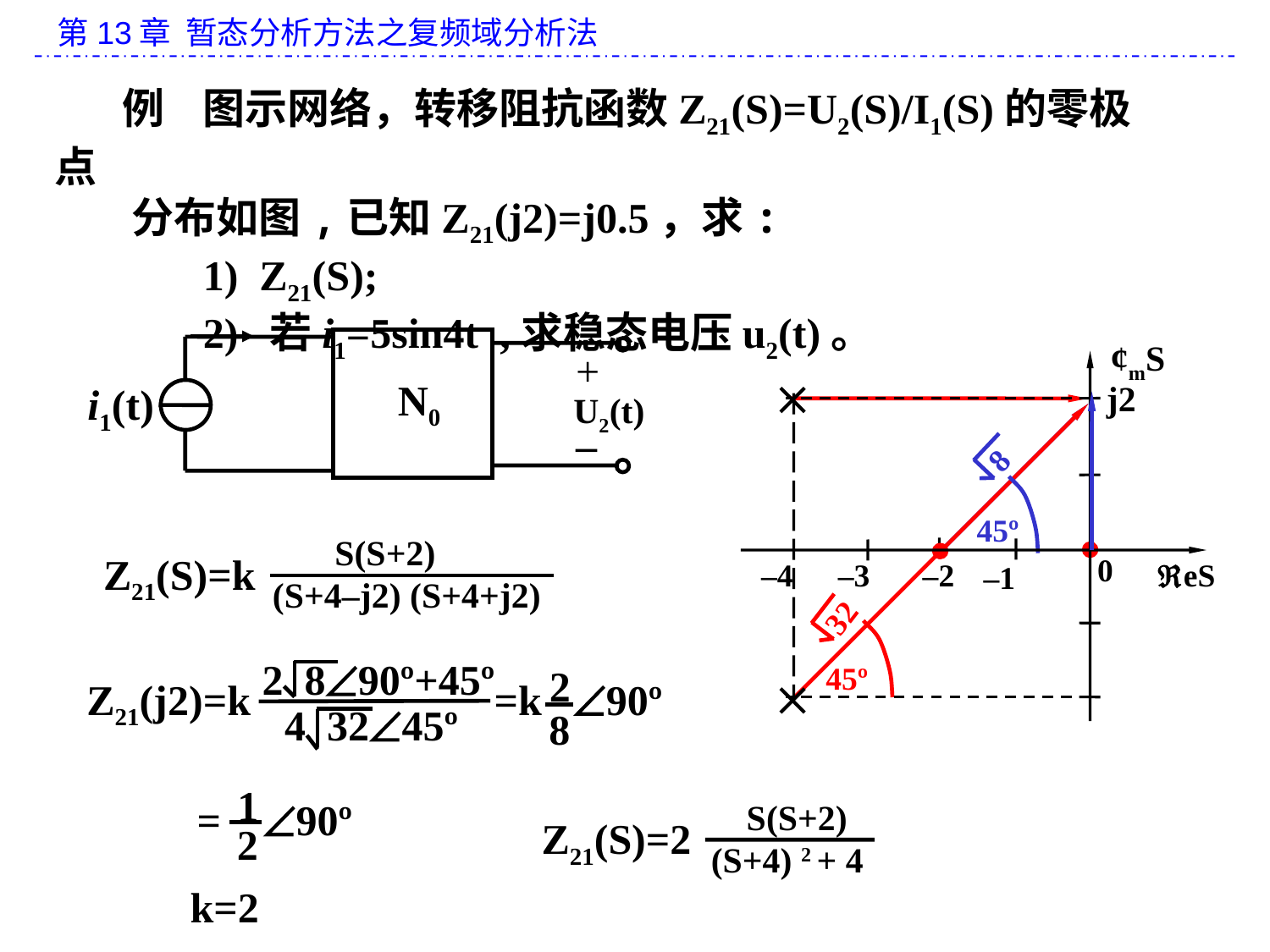

例    图示网络，转移阻抗函数Z21(S)=U2(S)/I1(S)的零极点
       分布如图,已知Z21(j2)=j0.5，求:
              1)  Z21(S);
              2)  若i1=5sin4t  ,求稳态电压u2(t)。

+

N0
i1(t)

U2(t)
–

¢mS

×
j2

0

ℜeS
–4
–3
–2

–1

×

8

45º

       S(S+2)
(S+4–j2) (S+4+j2)
Z21(S)=k

32

45º
2  8∠90º+45º
2
8

Z21(j2)=k                       =k   ∠90º
4  32∠45º

1
2

=    ∠90º
    S(S+2)
(S+4) 2 + 4
Z21(S)=2

k=2